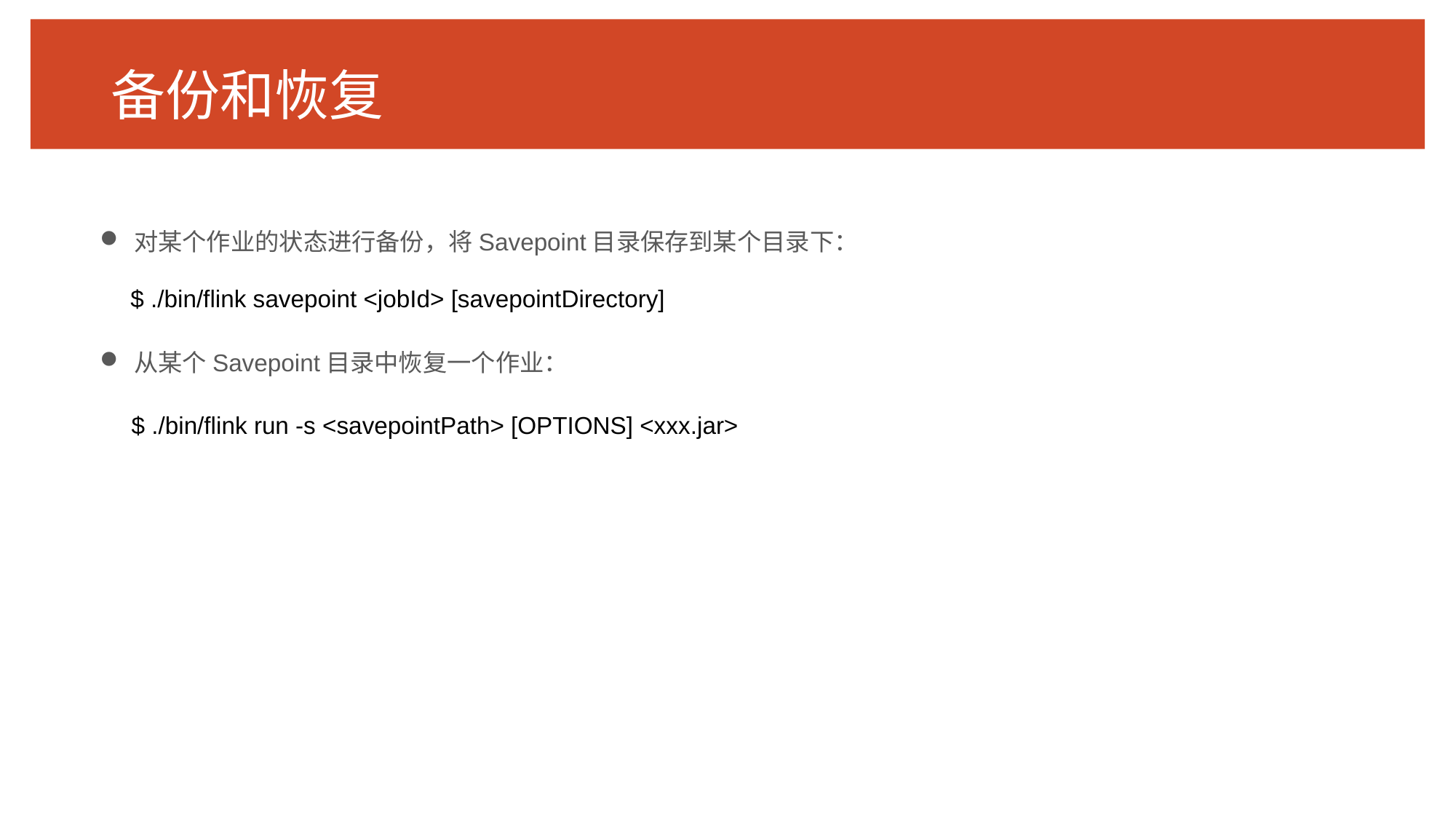

# 备份和恢复
对某个作业的状态进行备份，将Savepoint目录保存到某个目录下：

从某个Savepoint目录中恢复一个作业：
$ ./bin/flink savepoint <jobId> [savepointDirectory]
$ ./bin/flink run -s <savepointPath> [OPTIONS] <xxx.jar>